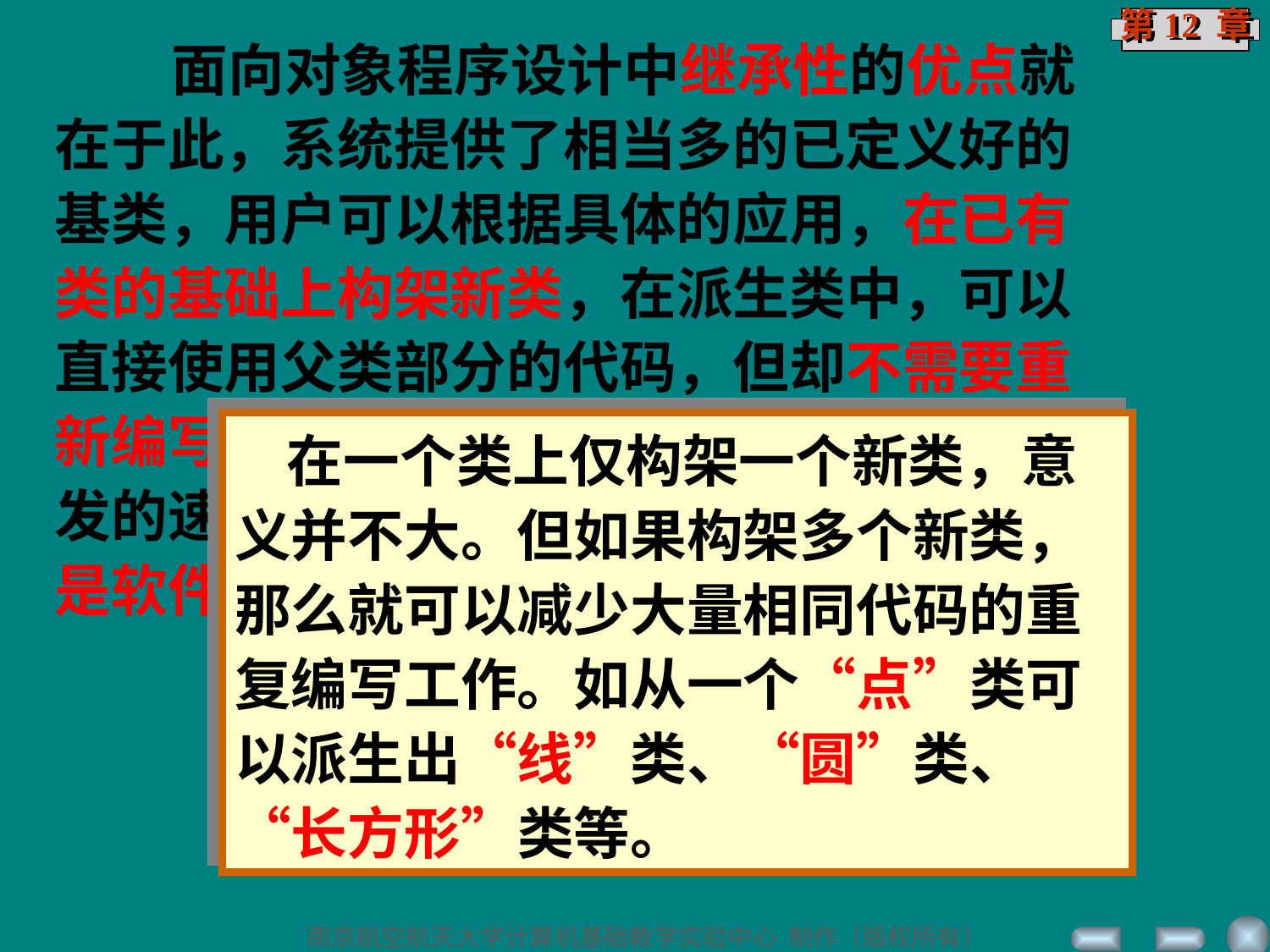

面向对象程序设计中继承性的优点就在于此，系统提供了相当多的已定义好的基类，用户可以根据具体的应用，在已有类的基础上构架新类，在派生类中，可以直接使用父类部分的代码，但却不需要重新编写父类的代码。这样可以加速软件开发的速度，保障软件开发的质量。继承性是软件重用的基础。
   在一个类上仅构架一个新类，意义并不大。但如果构架多个新类，那么就可以减少大量相同代码的重复编写工作。如从一个“点”类可以派生出“线”类、“圆”类、“长方形”类等。